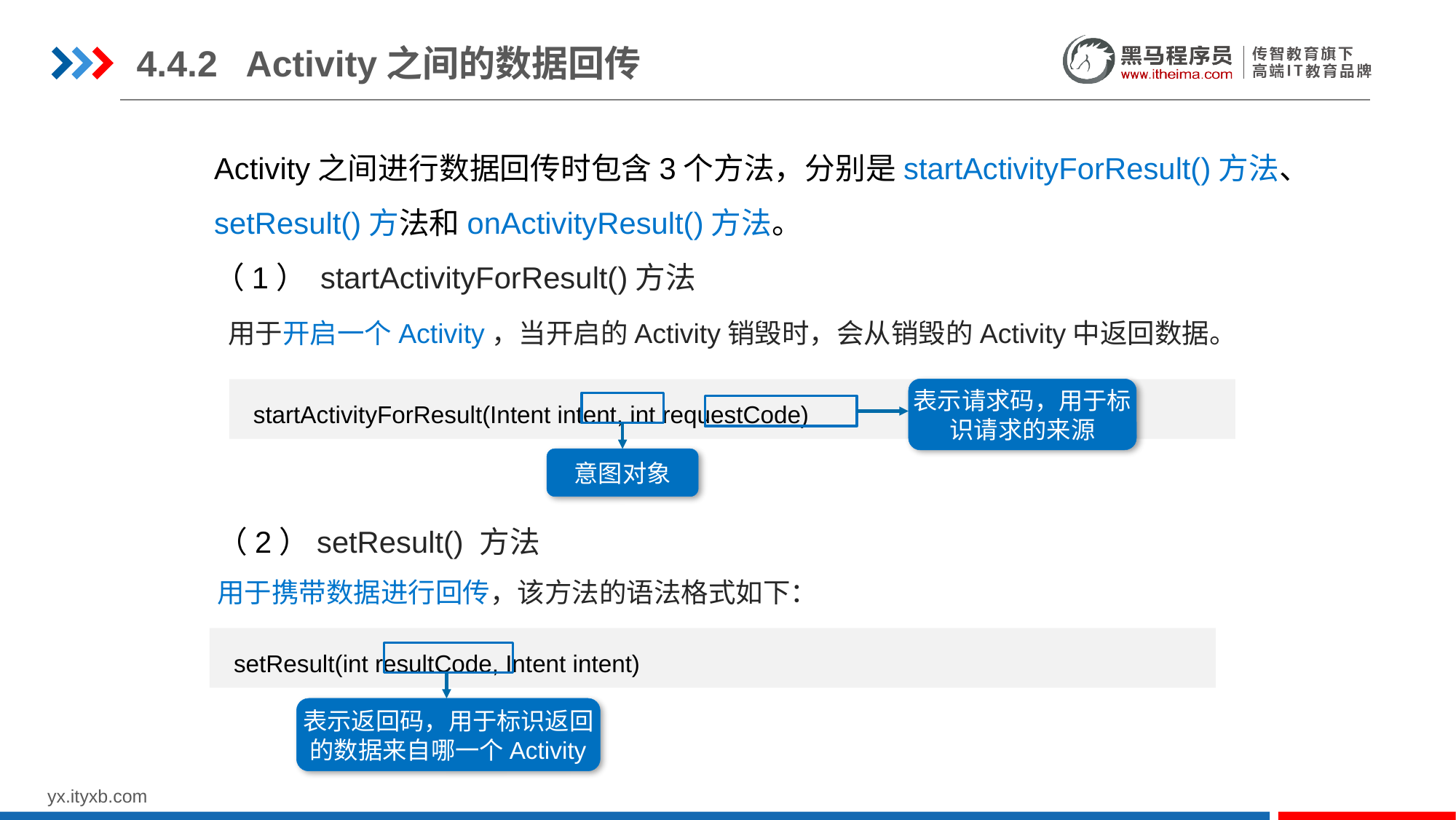

4.4.2	Activity之间的数据回传
Activity之间进行数据回传时包含3个方法，分别是startActivityForResult()方法、setResult()方法和onActivityResult()方法。
（1） startActivityForResult()方法
 用于开启一个Activity，当开启的Activity销毁时，会从销毁的Activity中返回数据。
表示请求码，用于标识请求的来源
  startActivityForResult(Intent intent, int requestCode)

意图对象
（2）setResult() 方法
用于携带数据进行回传，该方法的语法格式如下：
  setResult(int resultCode, Intent intent)

表示返回码，用于标识返回的数据来自哪一个Activity